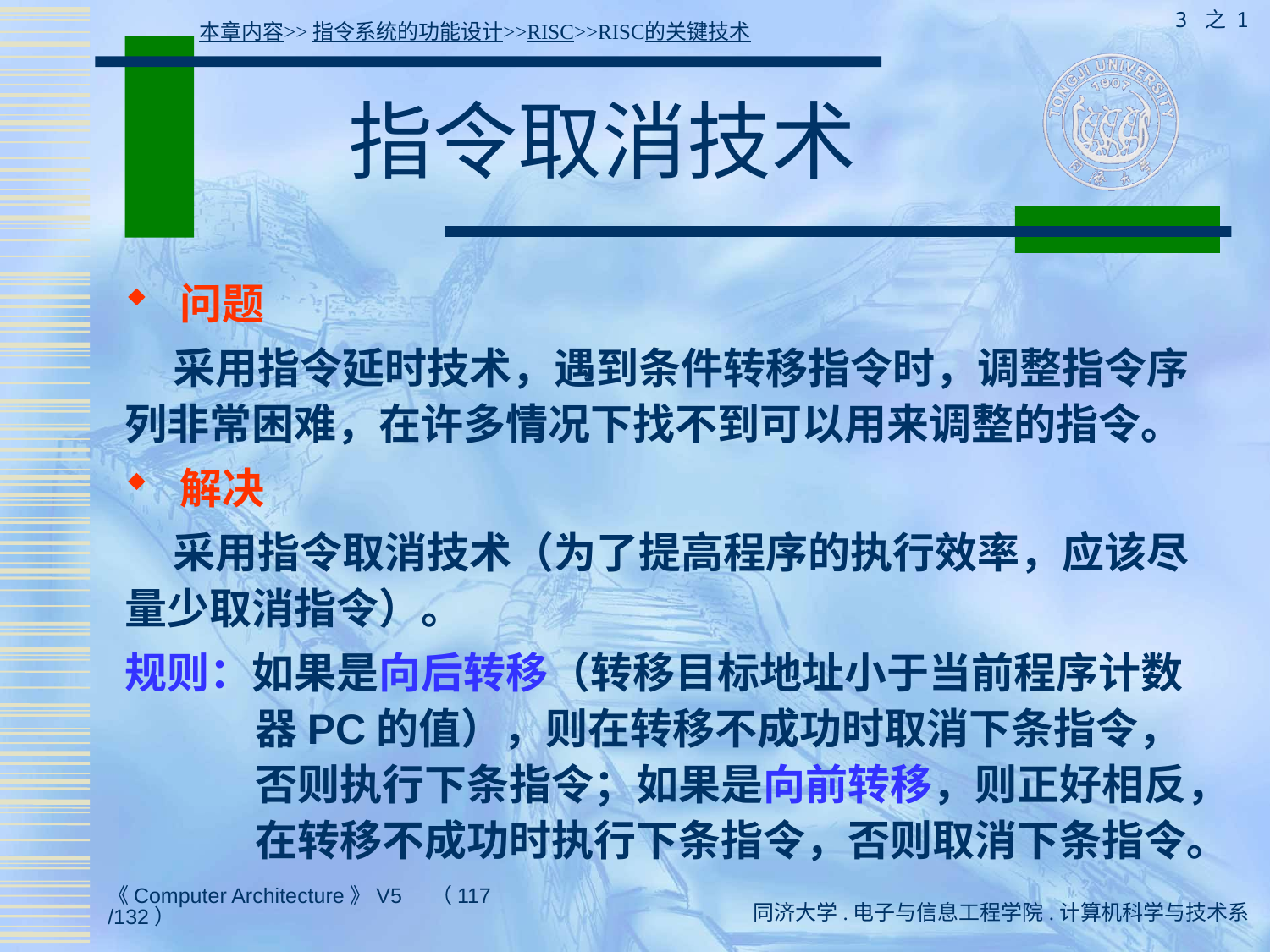

3 之 1
本章内容>>指令系统的功能设计>>RISC>>RISC的关键技术
# 指令取消技术
  问题
    采用指令延时技术，遇到条件转移指令时，调整指令序列非常困难，在许多情况下找不到可以用来调整的指令。
  解决
    采用指令取消技术（为了提高程序的执行效率，应该尽量少取消指令）。
规则：如果是向后转移（转移目标地址小于当前程序计数器PC的值），则在转移不成功时取消下条指令，否则执行下条指令；如果是向前转移，则正好相反，在转移不成功时执行下条指令，否则取消下条指令。